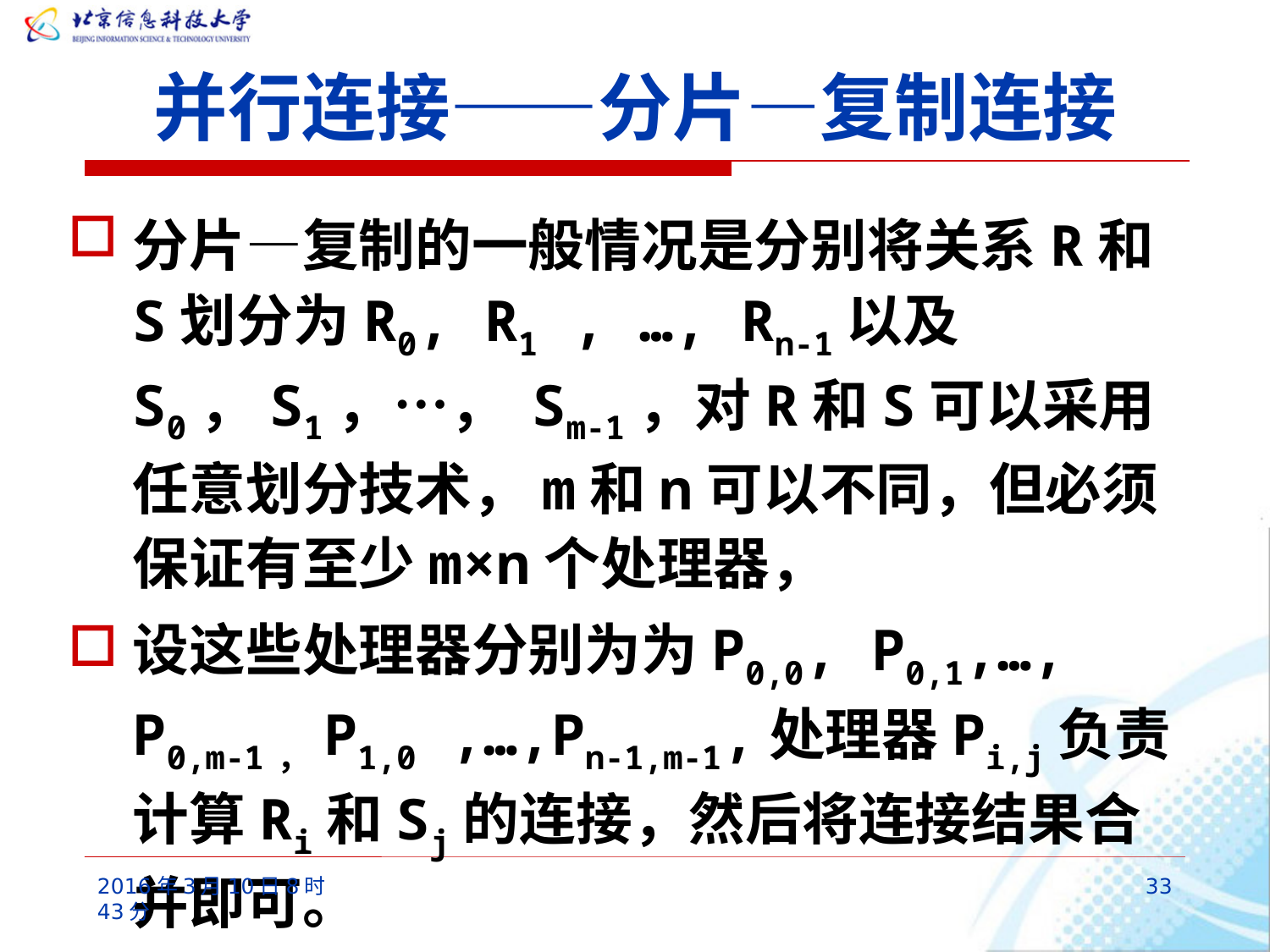

# 并行连接——分片—复制连接
分片—复制的一般情况是分别将关系R和S划分为R0, R1 , …, Rn-1以及S0，S1，…， Sm-1，对R和S可以采用任意划分技术，m和n可以不同，但必须保证有至少m×n个处理器，
设这些处理器分别为为P0,0, P0,1,…, P0,m-1，P1,0 ,…,Pn-1,m-1,处理器Pi,j负责计算Ri和Sj的连接，然后将连接结果合并即可。
2016年3月10日8时43分
33